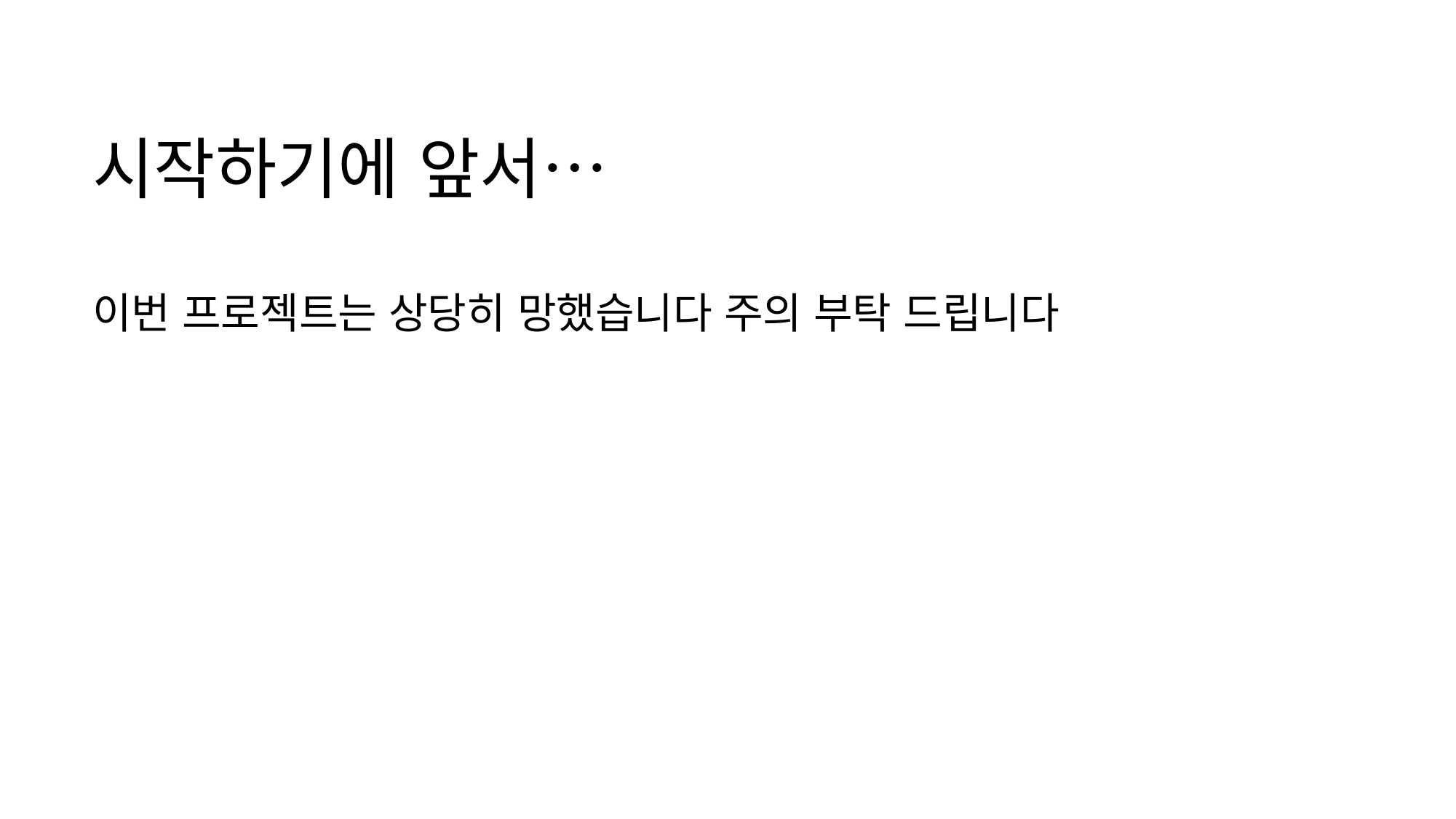

# 시작하기에 앞서…
이번 프로젝트는 상당히 망했습니다 주의 부탁 드립니다